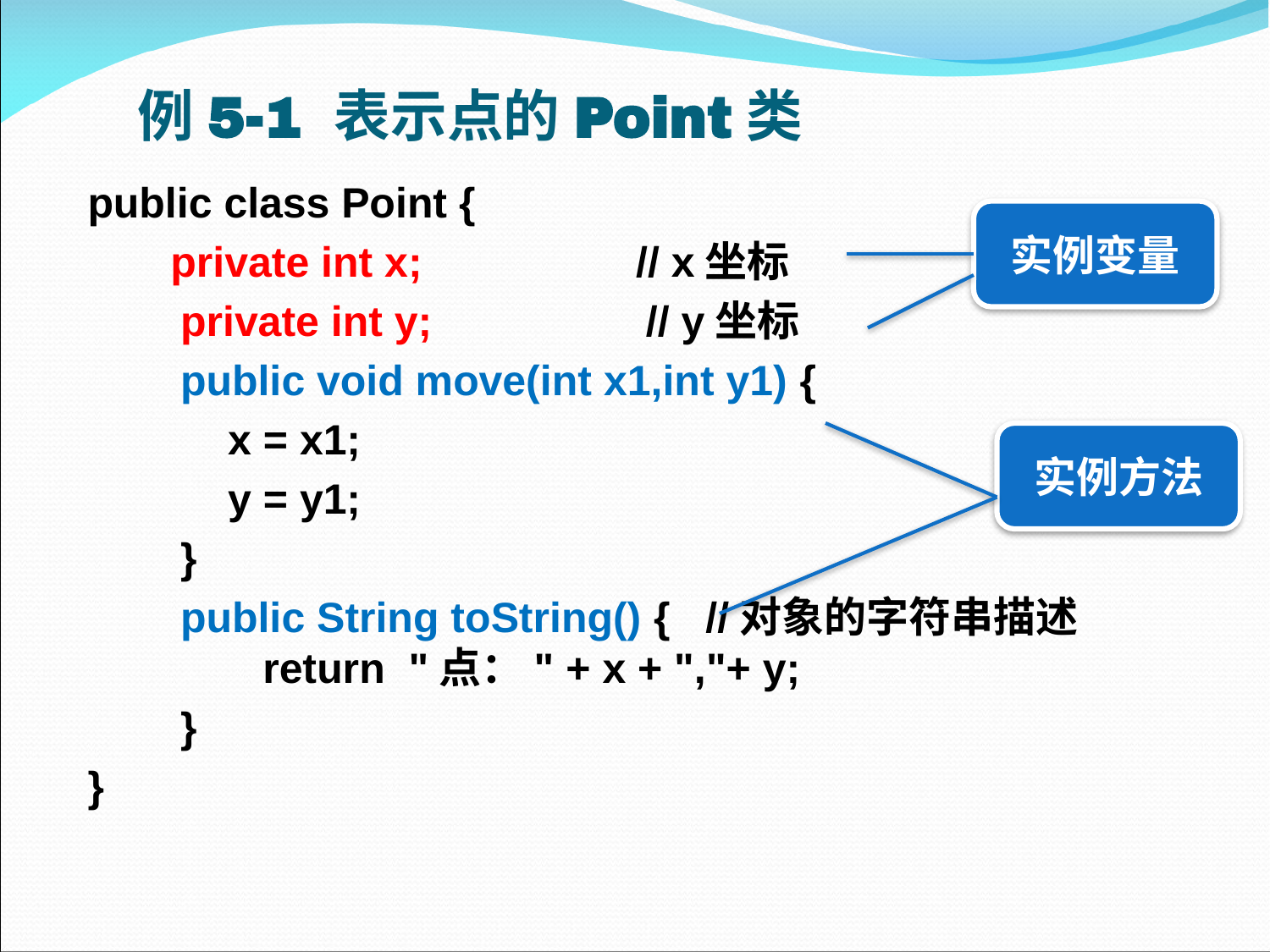

# 例5-1 表示点的Point类
public class Point {
       private int x;                  // x坐标
private int y;                  // y坐标
public void move(int x1,int y1) {
    x = x1;
    y = y1;
}
public String toString() {   //对象的字符串描述
    return  "点：" + x + ","+ y;
}
}
实例变量
实例方法